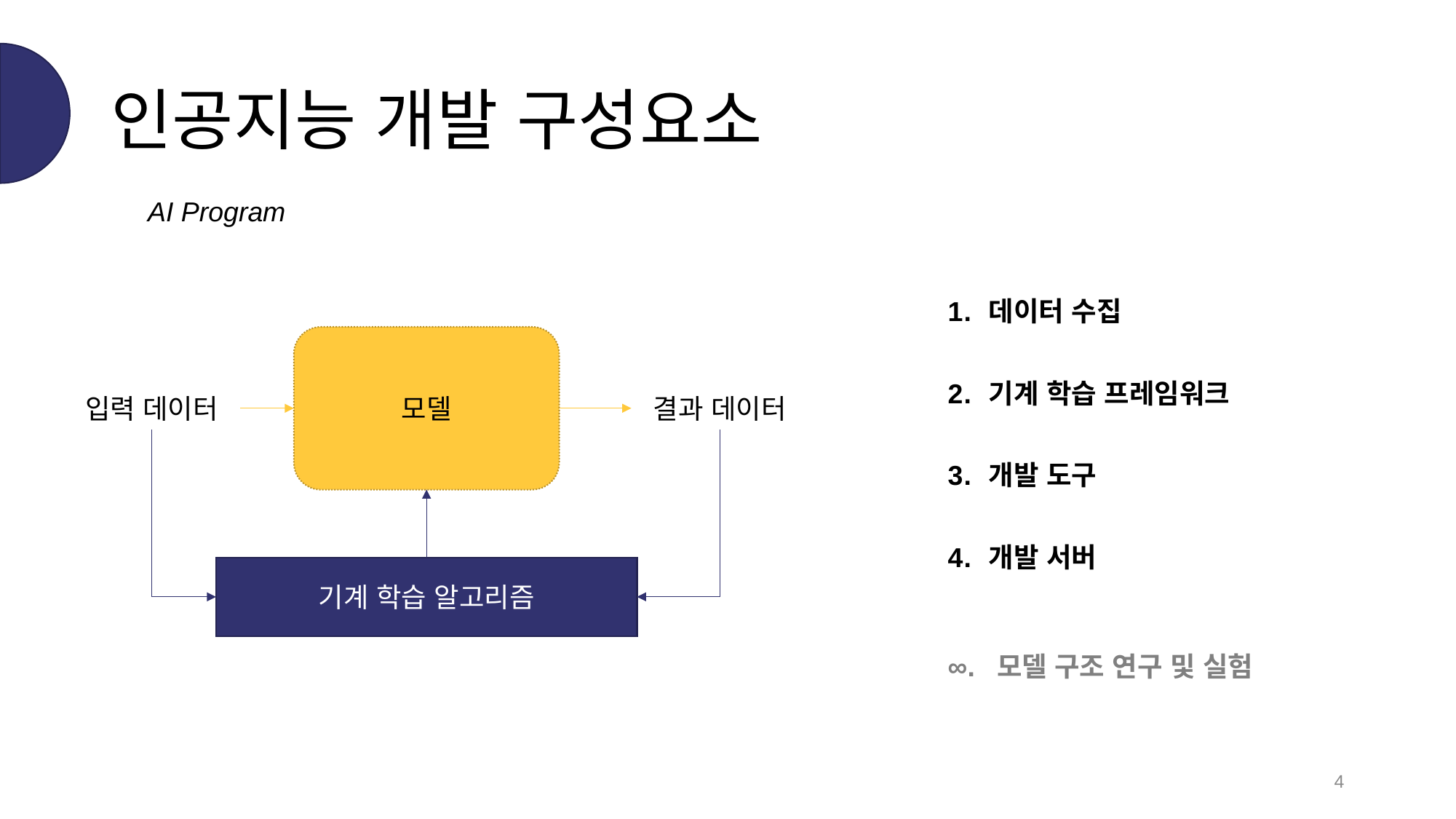

# 인공지능 개발 구성요소
AI Program
데이터 수집
기계 학습 프레임워크
개발 도구
개발 서버
모델
입력 데이터
결과 데이터
기계 학습 알고리즘
∞.  모델 구조 연구 및 실험
4